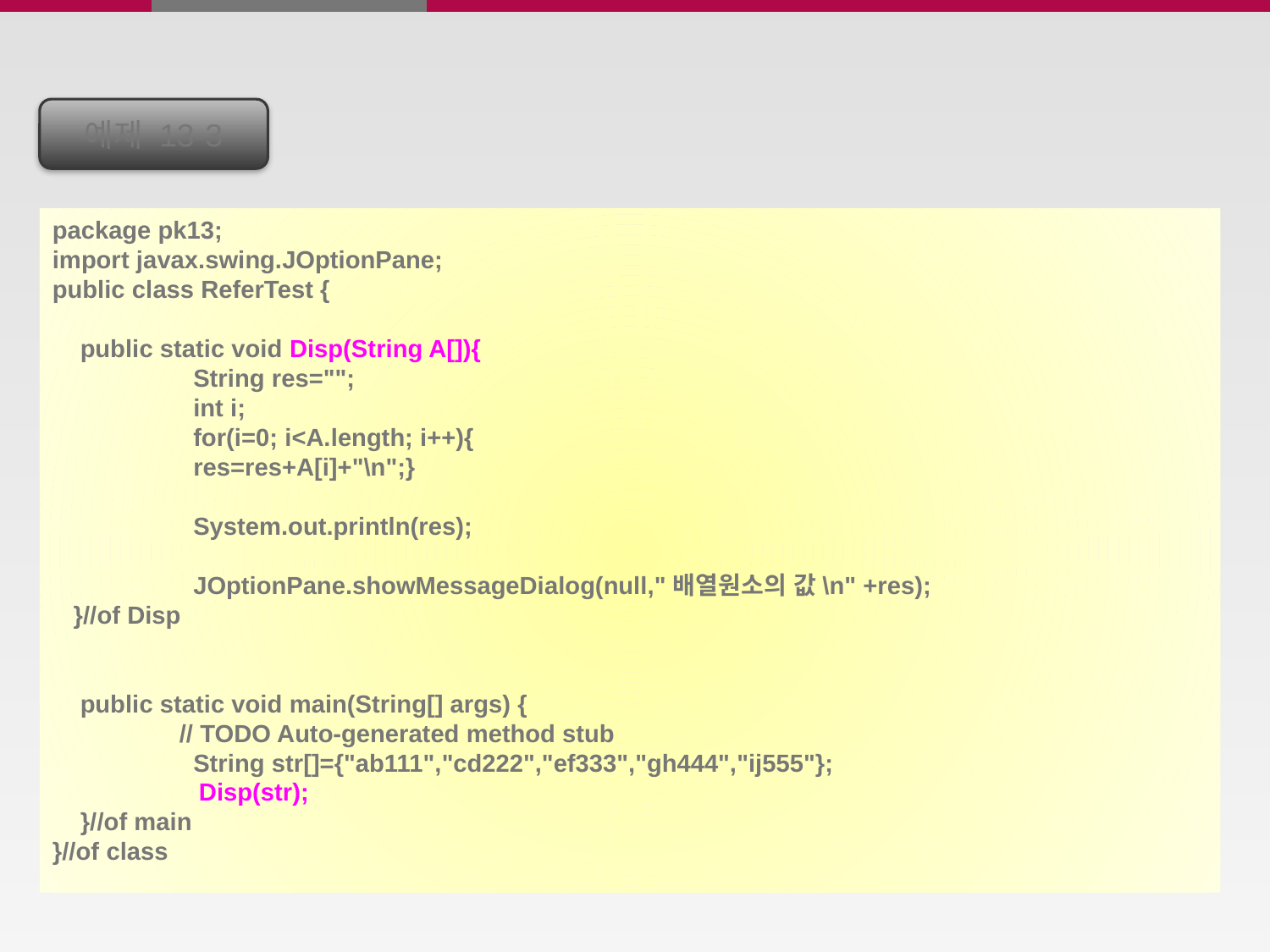

예제 13-3
package pk13;
import javax.swing.JOptionPane;
public class ReferTest {

    public static void Disp(String A[]){
	  String res="";
	  int i;
	  for(i=0; i<A.length; i++){
	  res=res+A[i]+"\n";}

	  System.out.println(res);

	  JOptionPane.showMessageDialog(null,"배열원소의 값\n" +res);
   }//of Disp

    public static void main(String[] args) {
	// TODO Auto-generated method stub
	  String str[]={"ab111","cd222","ef333","gh444","ij555"};
                     Disp(str);
    }//of main
}//of class